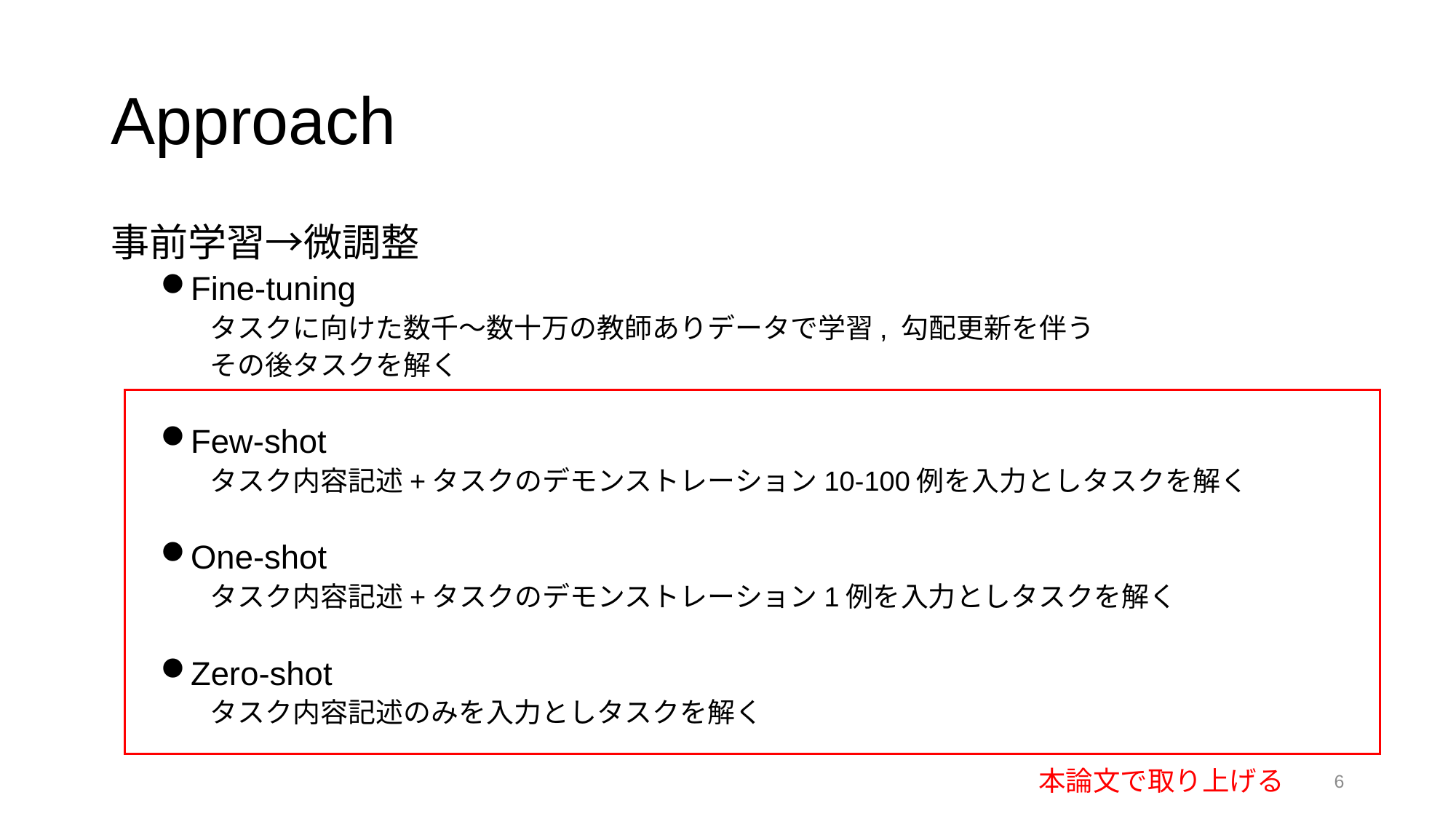

# Approach
事前学習→微調整
Fine-tuning
タスクに向けた数千～数十万の教師ありデータで学習, 勾配更新を伴う
その後タスクを解く

Few-shot
タスク内容記述+タスクのデモンストレーション10-100例を入力としタスクを解く

One-shot
タスク内容記述+タスクのデモンストレーション1例を入力としタスクを解く

Zero-shot
タスク内容記述のみを入力としタスクを解く

本論文で取り上げる
6